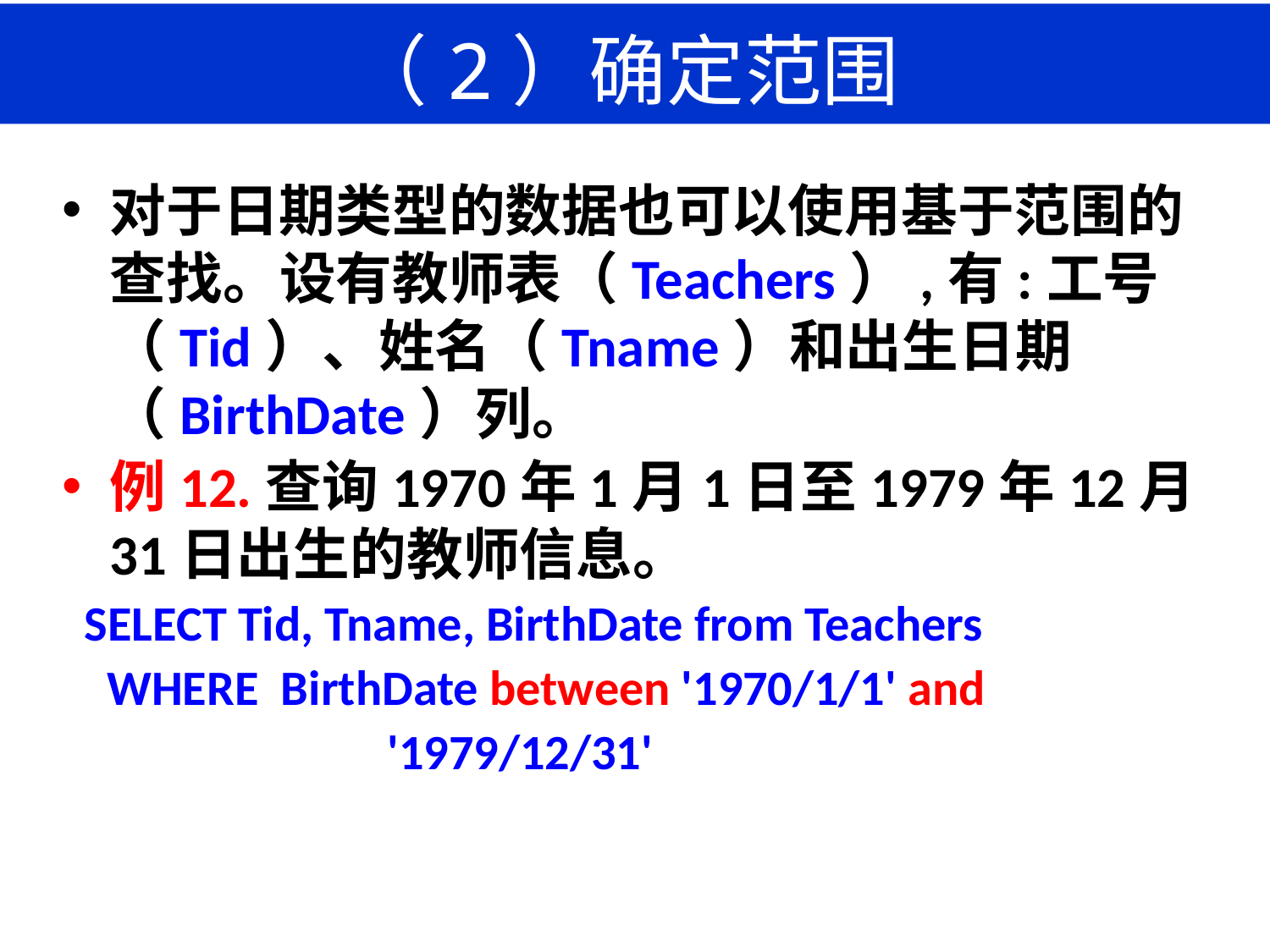

# （2）确定范围
对于日期类型的数据也可以使用基于范围的查找。设有教师表（Teachers）,有:工号（Tid）、姓名（Tname）和出生日期（BirthDate）列。
例12.查询1970年1月1日至1979年12月31日出生的教师信息。
  SELECT Tid, Tname, BirthDate from Teachers
    WHERE  BirthDate between '1970/1/1' and
                             '1979/12/31'